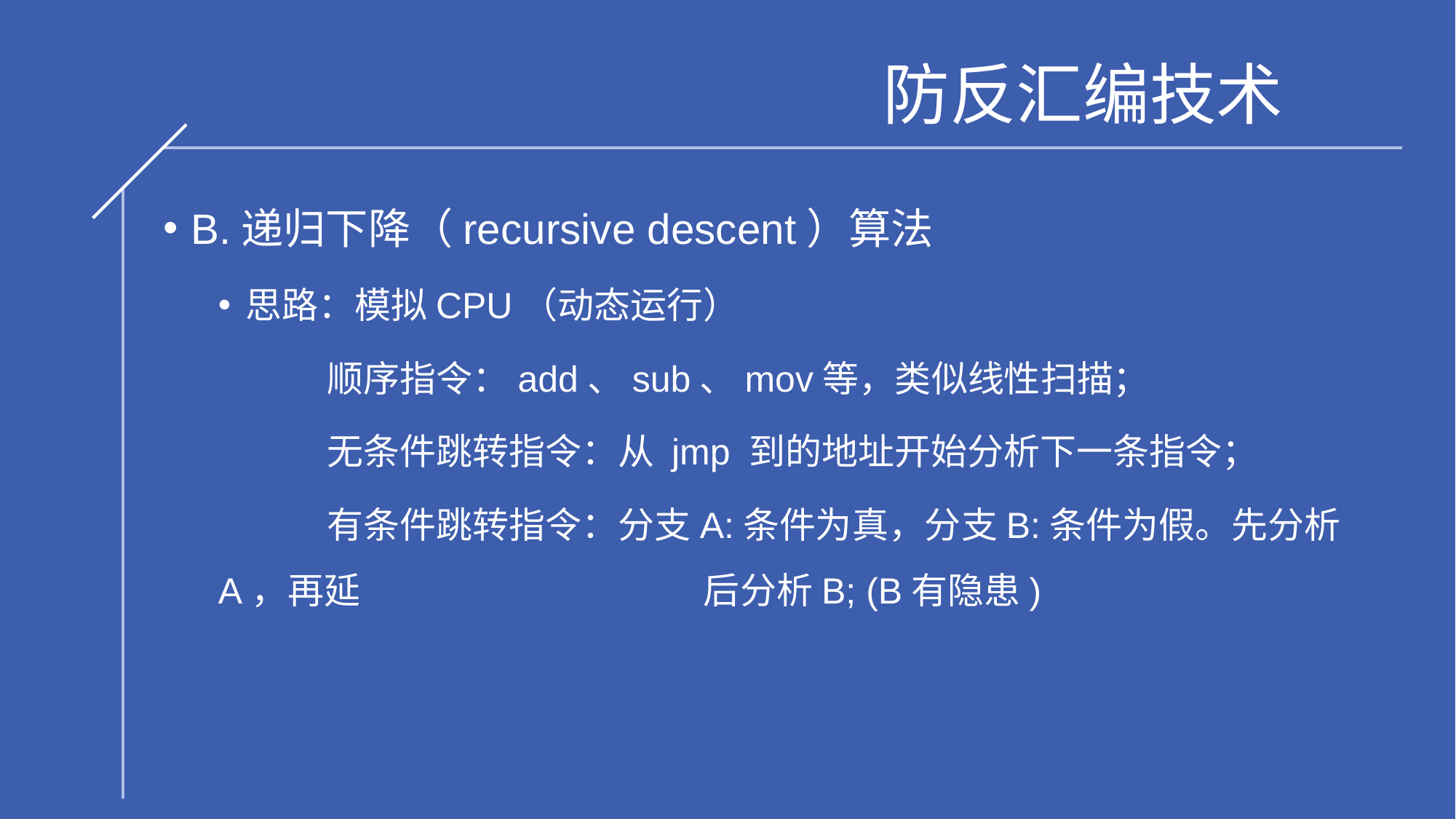

# 防反汇编技术
B.递归下降（recursive descent）算法
思路：模拟CPU（动态运行）
	顺序指令：add、sub、mov等，类似线性扫描；
	无条件跳转指令：从 jmp 到的地址开始分析下一条指令；
	有条件跳转指令：分支A:条件为真，分支B:条件为假。先分析A，再延			      后分析B; (B有隐患)